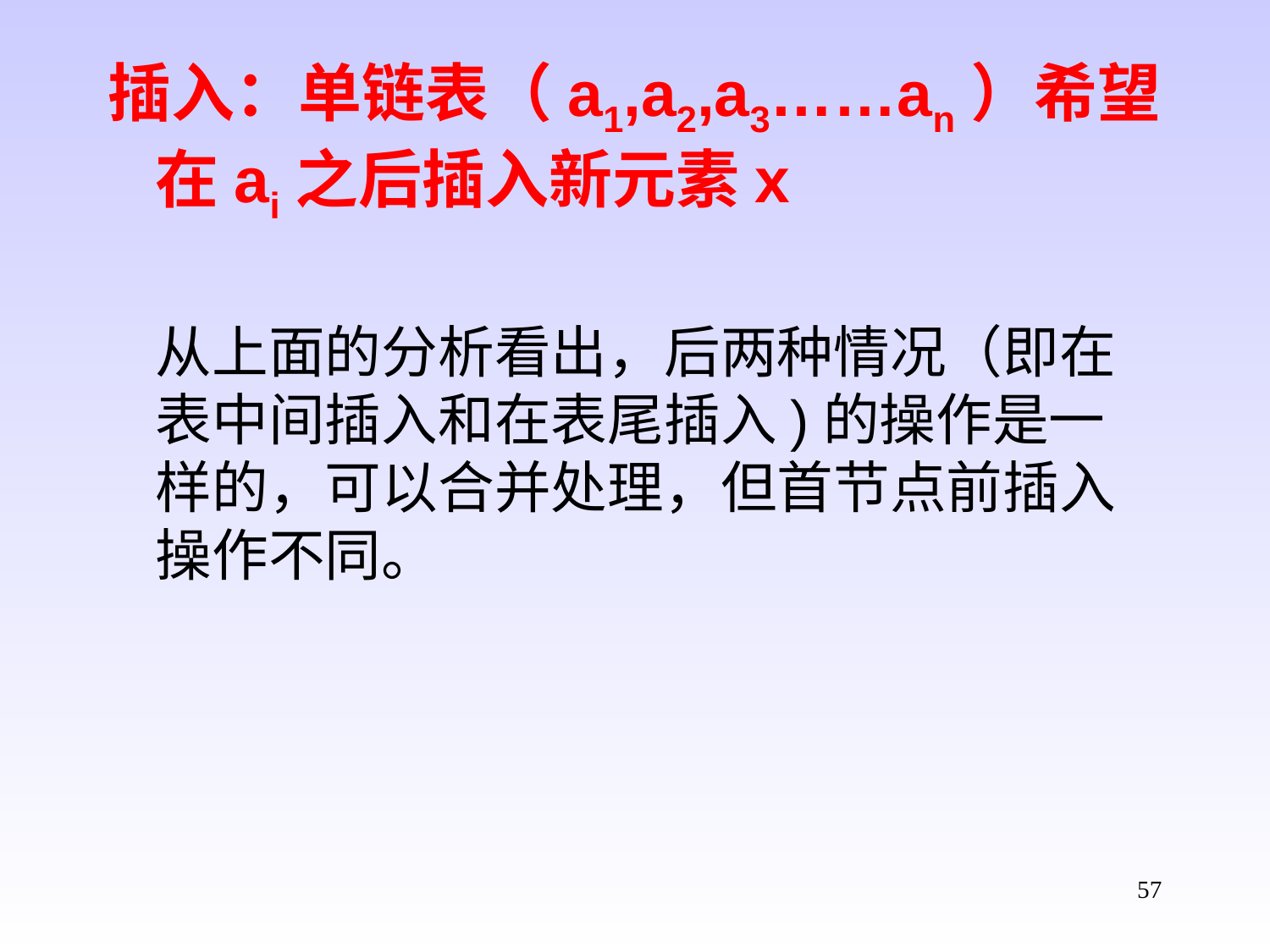

插入：单链表（a1,a2,a3……an）希望在ai之后插入新元素x

	从上面的分析看出，后两种情况（即在表中间插入和在表尾插入)的操作是一样的，可以合并处理，但首节点前插入操作不同。
57